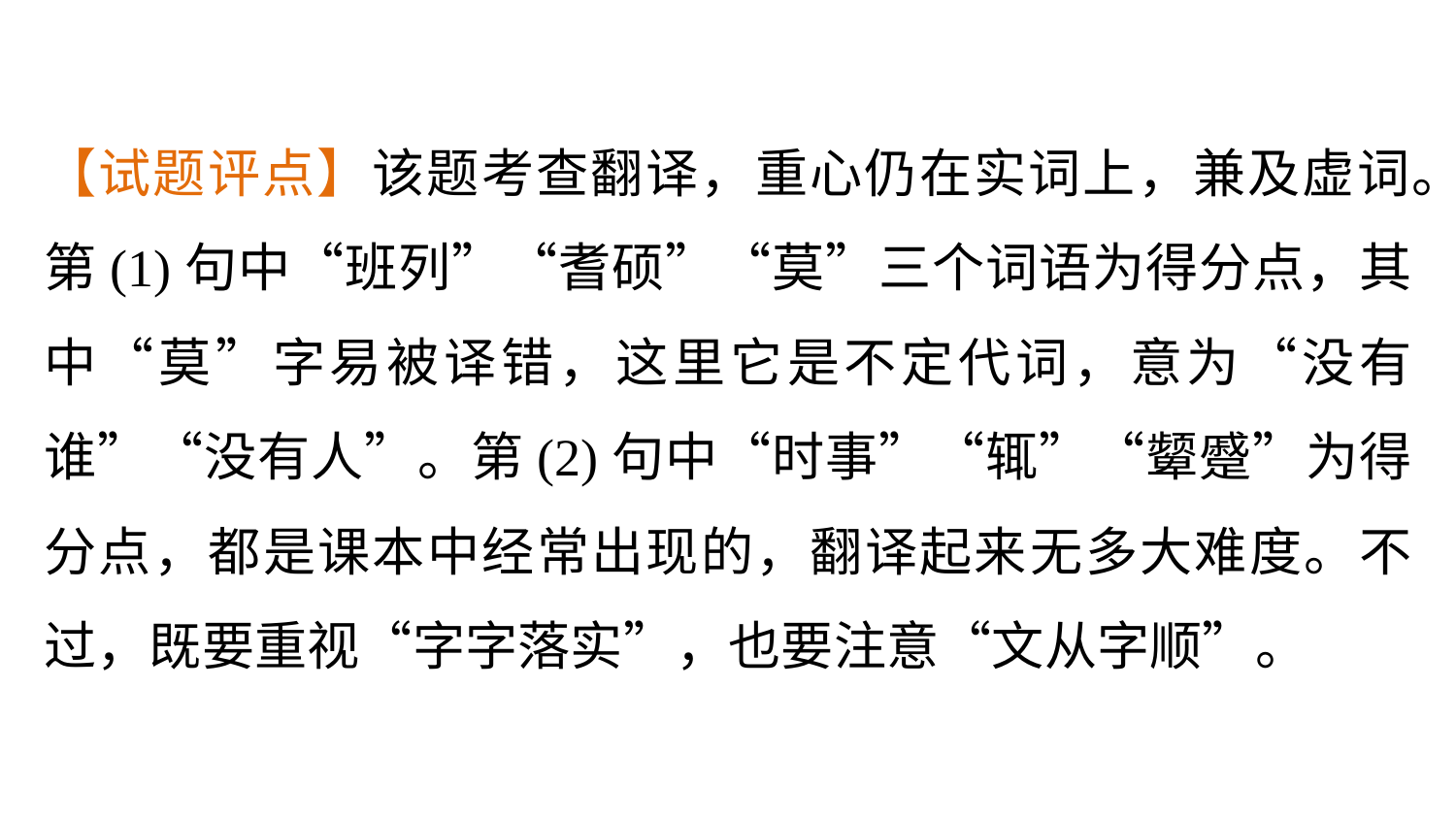

【试题评点】该题考查翻译，重心仍在实词上，兼及虚词。第(1)句中“班列”“耆硕”“莫”三个词语为得分点，其中“莫”字易被译错，这里它是不定代词，意为“没有谁”“没有人”。第(2)句中“时事”“辄”“颦蹙”为得分点，都是课本中经常出现的，翻译起来无多大难度。不过，既要重视“字字落实”，也要注意“文从字顺”。